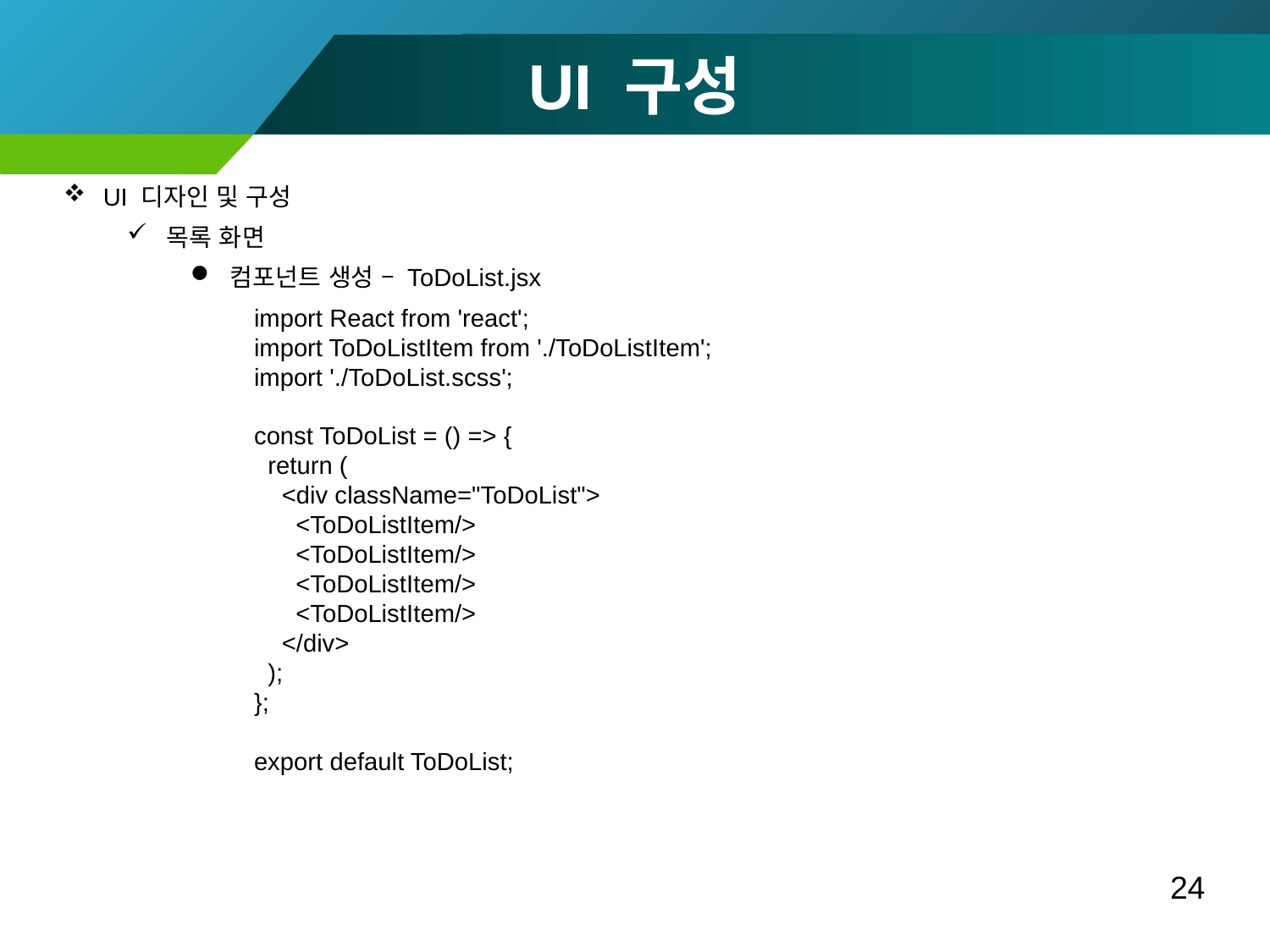

UI 구성
UI 디자인 및 구성
목록 화면
컴포넌트 생성 – ToDoList.jsx
import React from 'react';
import ToDoListItem from './ToDoListItem';
import './ToDoList.scss';

const ToDoList = () => {
  return (
    <div className="ToDoList">
      <ToDoListItem/>
      <ToDoListItem/>
      <ToDoListItem/>
      <ToDoListItem/>
    </div>
  );
};

export default ToDoList;

24